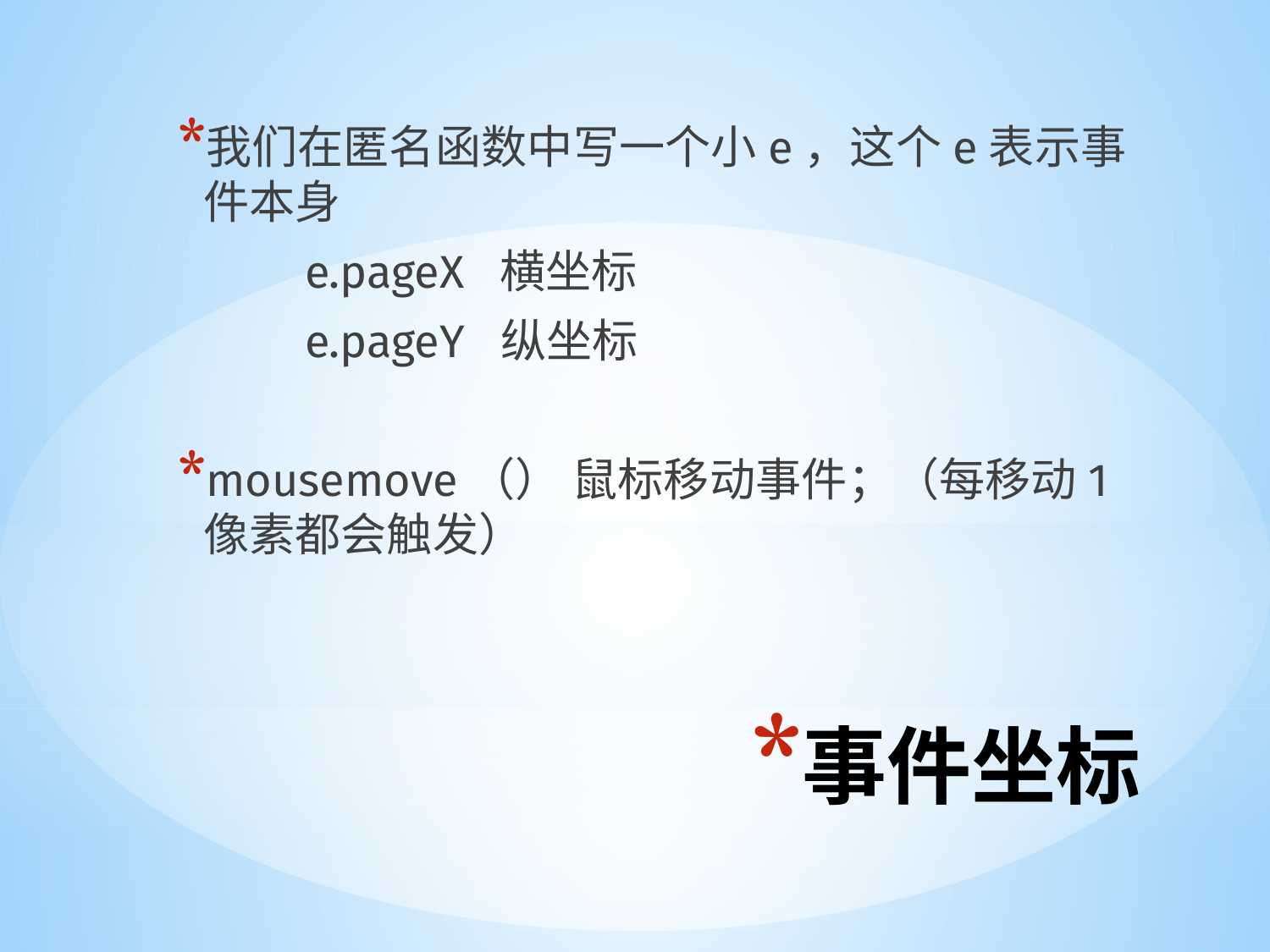

我们在匿名函数中写一个小e，这个e表示事件本身
	e.pageX  横坐标
	e.pageY  纵坐标

mousemove（） 鼠标移动事件；（每移动1像素都会触发）
# 事件坐标